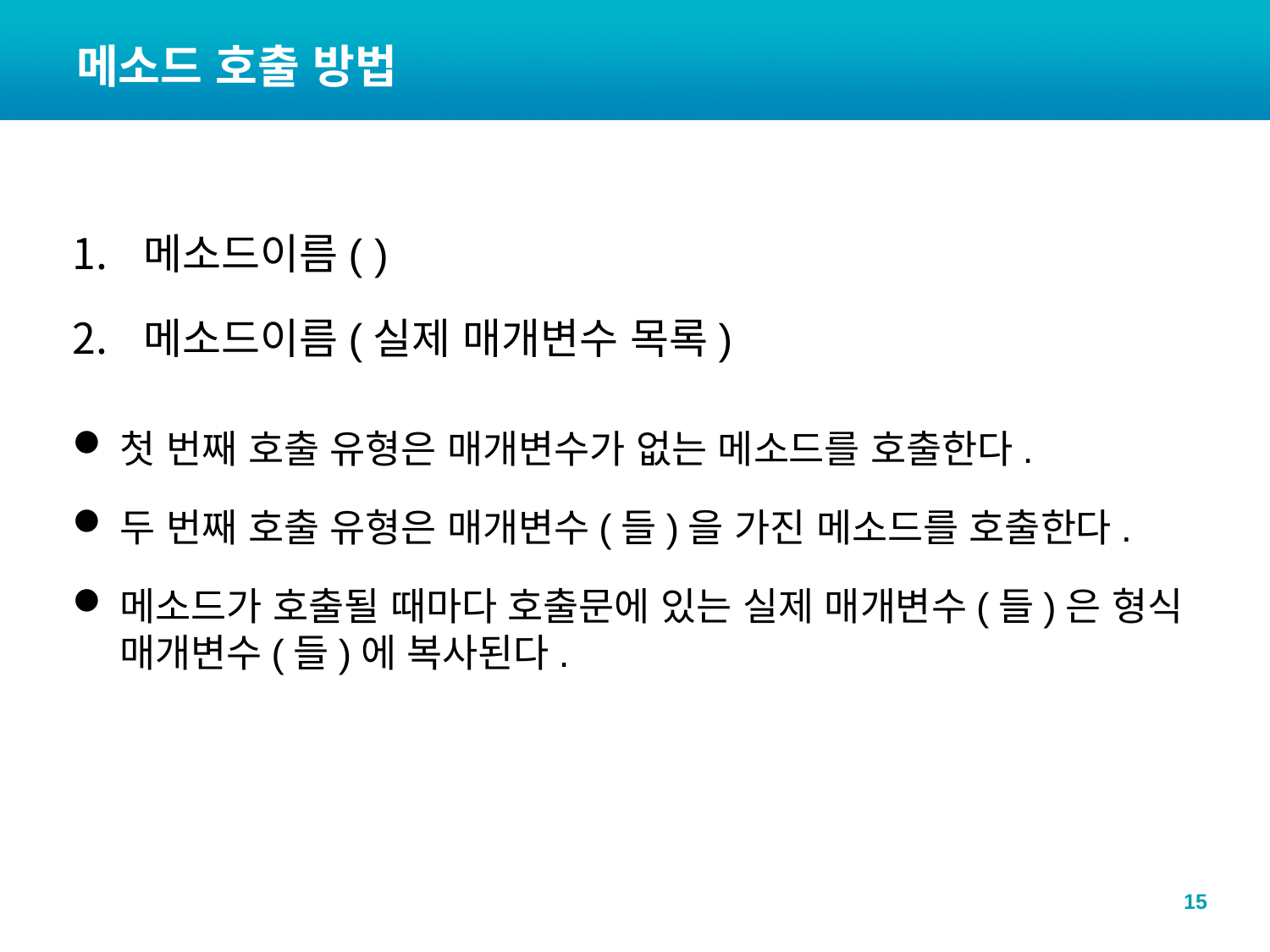

# 메소드 호출 방법

메소드이름( )
메소드이름(실제 매개변수 목록)

첫 번째 호출 유형은 매개변수가 없는 메소드를 호출한다.

두 번째 호출 유형은 매개변수(들)을 가진 메소드를 호출한다.

메소드가 호출될 때마다 호출문에 있는 실제 매개변수(들)은 형식 매개변수(들)에 복사된다.